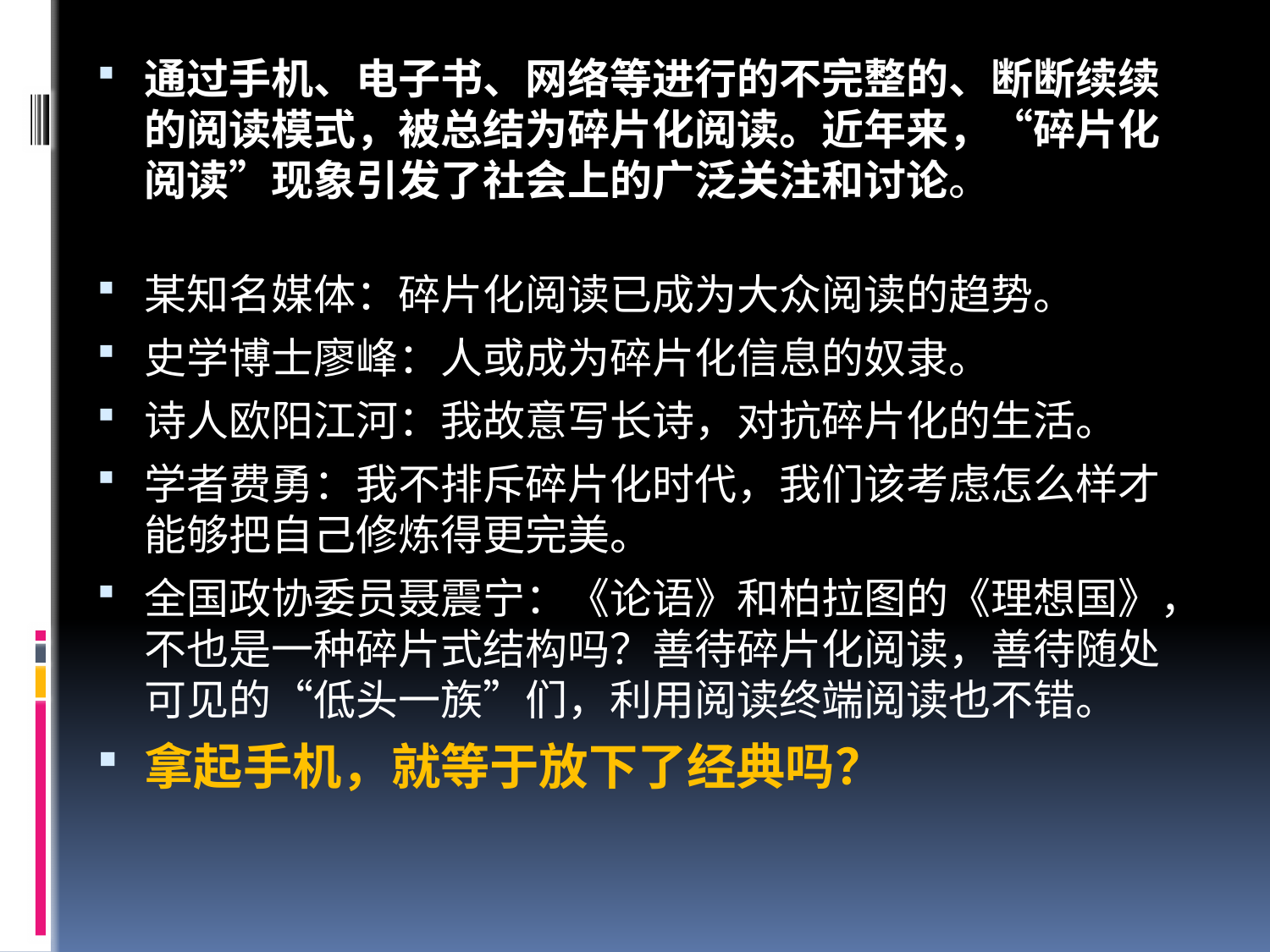

通过手机、电子书、网络等进行的不完整的、断断续续的阅读模式，被总结为碎片化阅读。近年来，“碎片化阅读”现象引发了社会上的广泛关注和讨论。
某知名媒体：碎片化阅读已成为大众阅读的趋势。
史学博士廖峰：人或成为碎片化信息的奴隶。
诗人欧阳江河：我故意写长诗，对抗碎片化的生活。
学者费勇：我不排斥碎片化时代，我们该考虑怎么样才能够把自己修炼得更完美。
全国政协委员聂震宁：《论语》和柏拉图的《理想国》，不也是一种碎片式结构吗？善待碎片化阅读，善待随处可见的“低头一族”们，利用阅读终端阅读也不错。
拿起手机，就等于放下了经典吗？